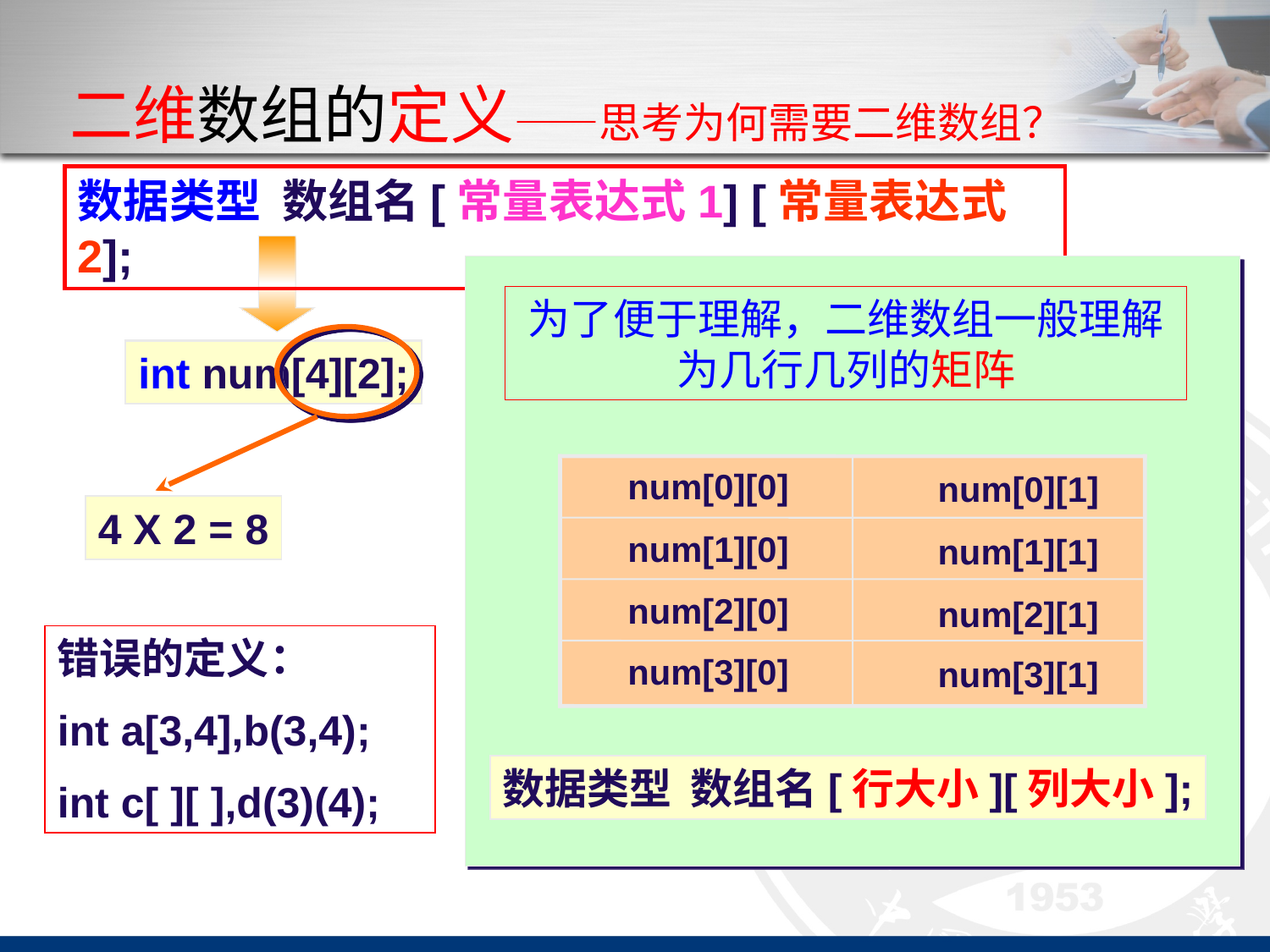

# 二维数组的定义——思考为何需要二维数组？
数据类型  数组名[常量表达式1] [常量表达式2];

为了便于理解，二维数组一般理解为几行几列的矩阵

num[0][0]
num[0][1]

num[1][0]
num[1][1]

num[2][0]
num[2][1]

num[3][0]
num[3][1]

数据类型  数组名[行大小][列大小];

int num[4][2];

4 X 2 = 8
错误的定义：
int a[3,4],b(3,4);
int c[ ][ ],d(3)(4);